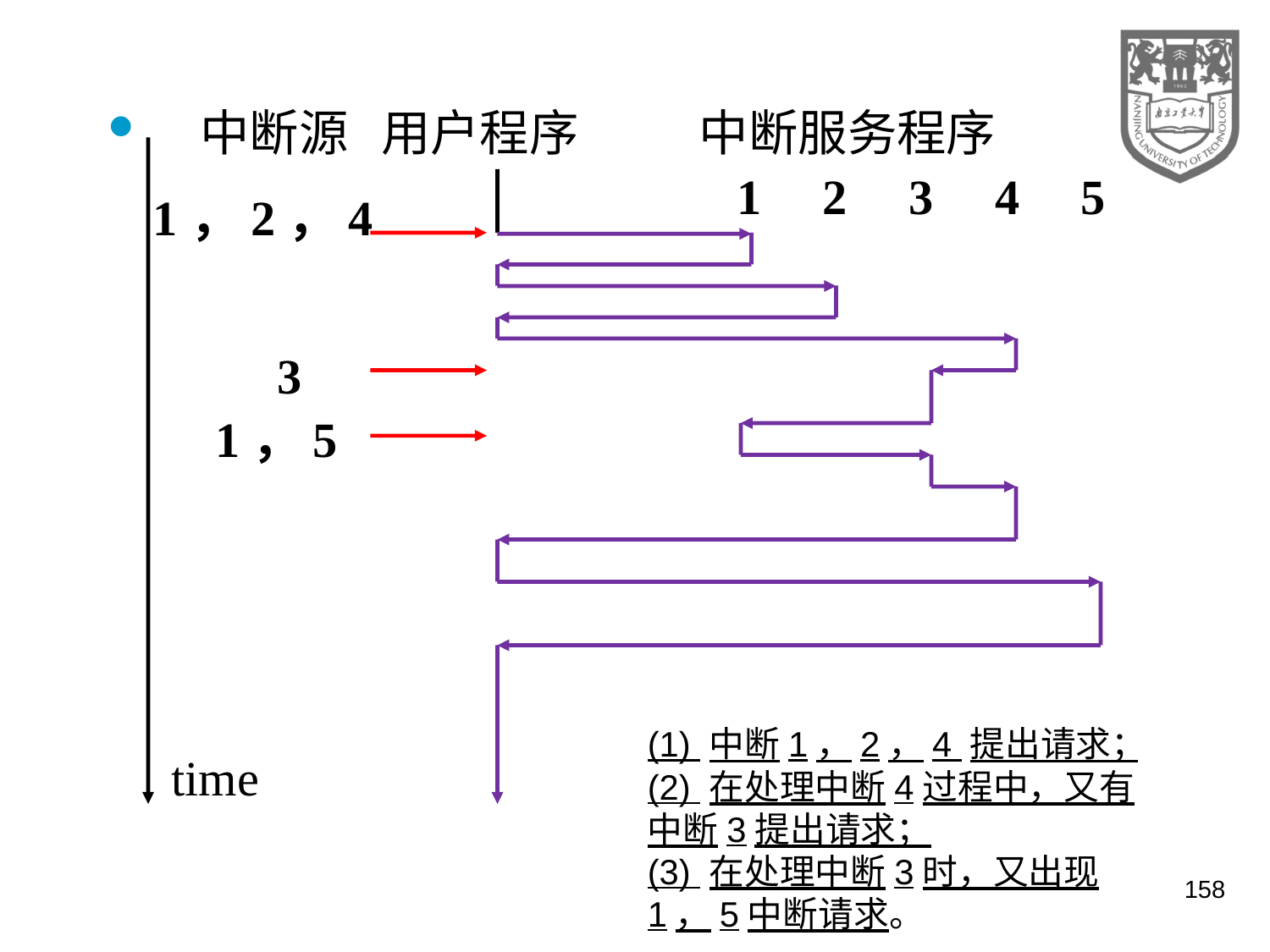

中断源   用户程序           中断服务程序

1     2     3     4     5

1，2，4

3

1，5

(1) 中断1，2，4 提出请求；
(2) 在处理中断4过程中，又有中断3提出请求；
(3) 在处理中断3时，又出现1，5中断请求。
time
158